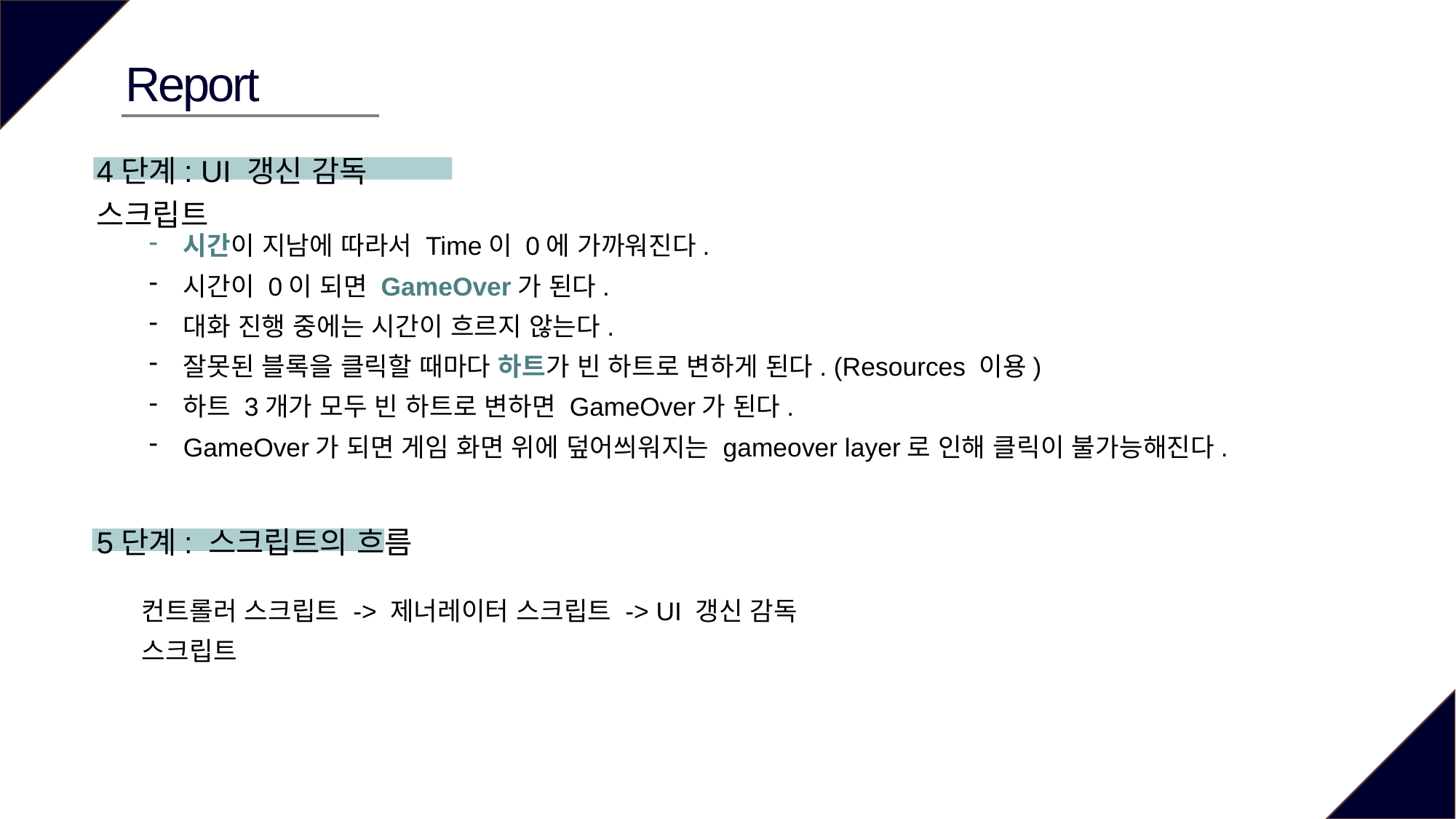

Report
4단계: UI 갱신 감독 스크립트

시간이 지남에 따라서 Time이 0에 가까워진다.
시간이 0이 되면 GameOver가 된다.
대화 진행 중에는 시간이 흐르지 않는다.
잘못된 블록을 클릭할 때마다 하트가 빈 하트로 변하게 된다. (Resources 이용)
하트 3개가 모두 빈 하트로 변하면 GameOver가 된다.
GameOver가 되면 게임 화면 위에 덮어씌워지는 gameover layer로 인해 클릭이 불가능해진다.
5단계: 스크립트의 흐름

컨트롤러 스크립트 -> 제너레이터 스크립트 -> UI 갱신 감독 스크립트